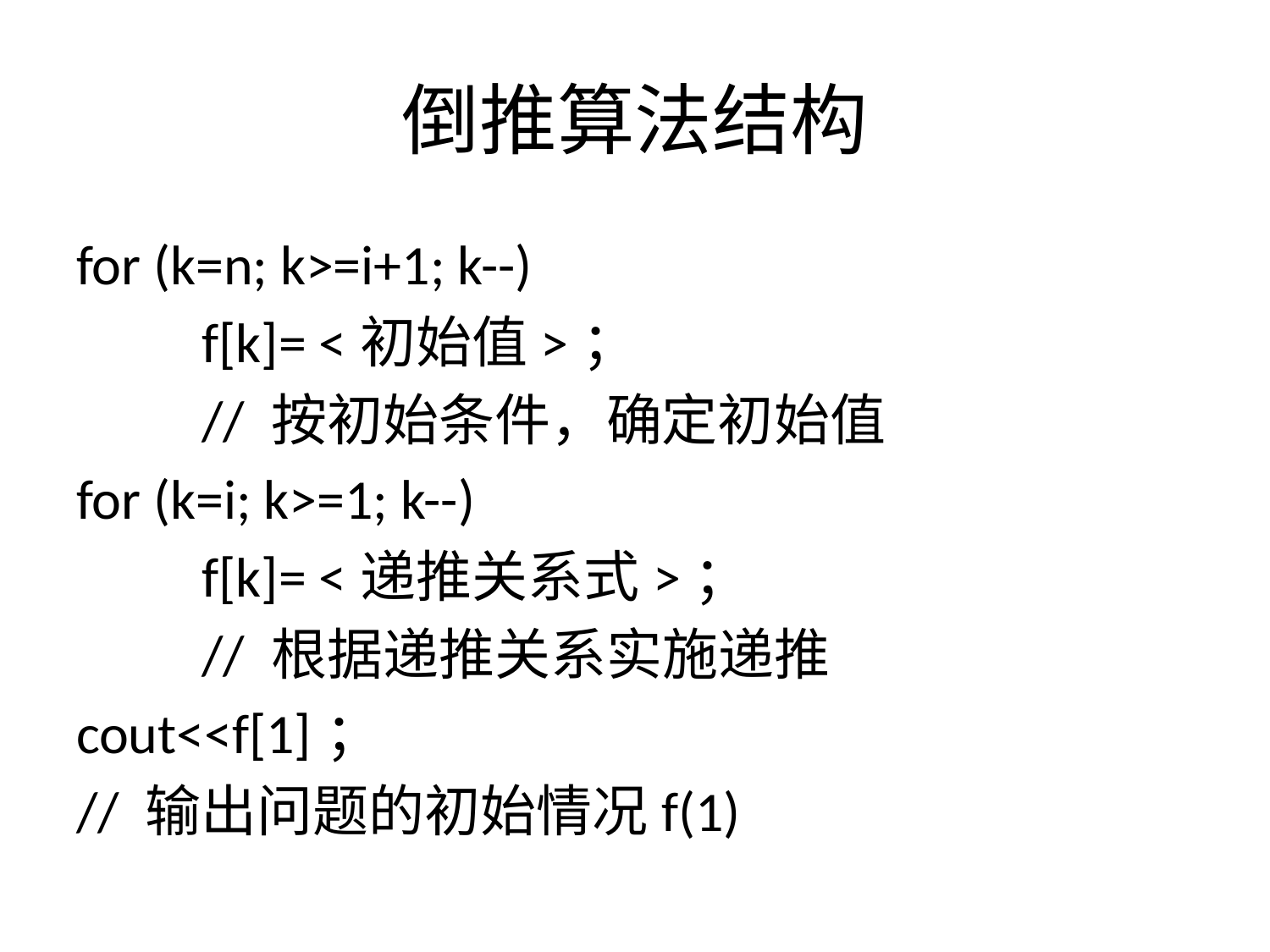

# 倒推算法结构
for (k=n; k>=i+1; k--)
	f[k]= <初始值>；
	// 按初始条件，确定初始值
for (k=i; k>=1; k--)
    	f[k]= <递推关系式>；
	// 根据递推关系实施递推
cout<<f[1]；
// 输出问题的初始情况f(1)